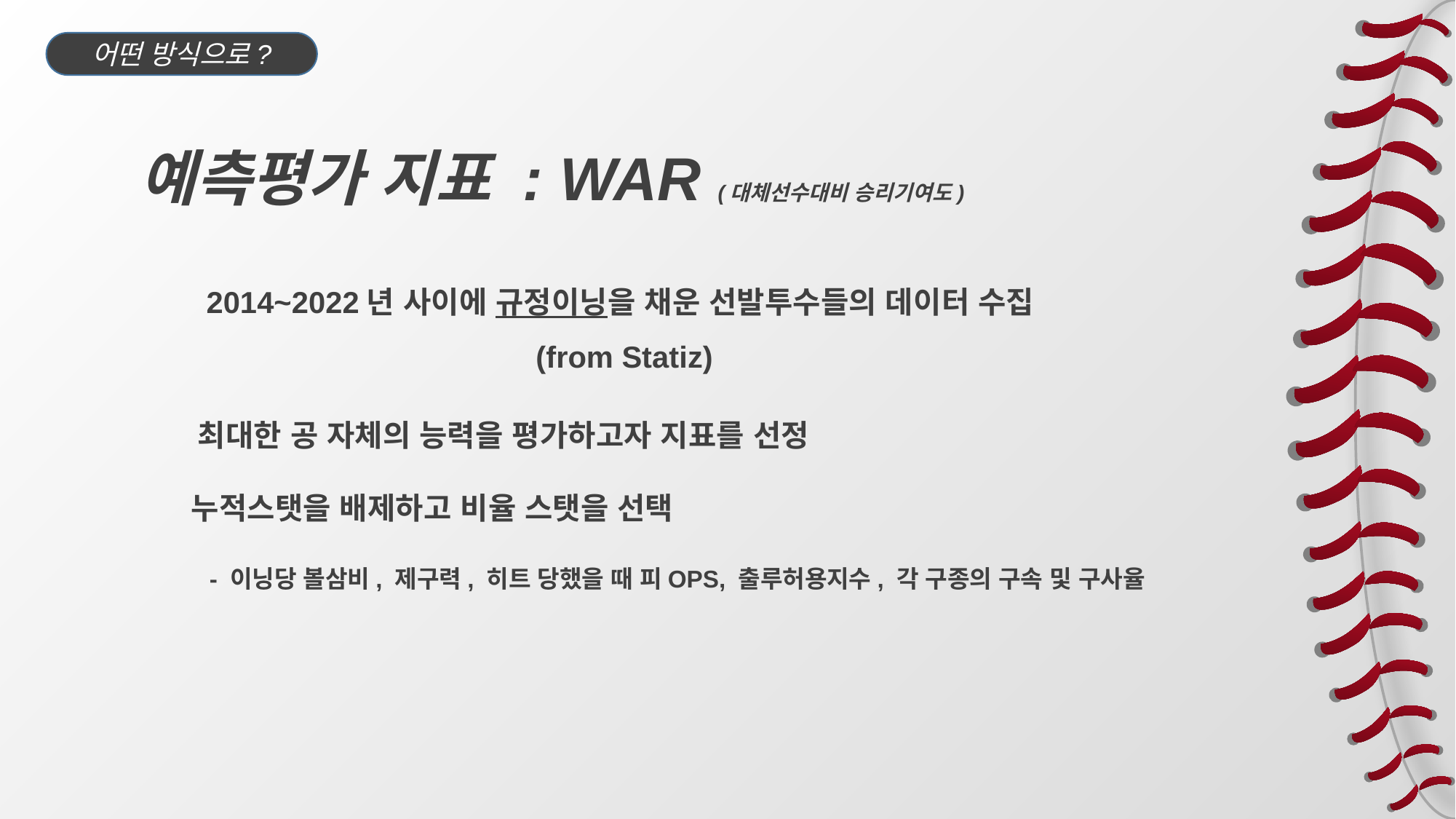

어떤 방식으로?
예측평가 지표 : WAR (대체선수대비 승리기여도)
2014~2022년 사이에 규정이닝을 채운 선발투수들의 데이터 수집
(from Statiz)
최대한 공 자체의 능력을 평가하고자 지표를 선정
누적스탯을 배제하고 비율 스탯을 선택
- 이닝당 볼삼비, 제구력, 히트 당했을 때 피OPS, 출루허용지수, 각 구종의 구속 및 구사율